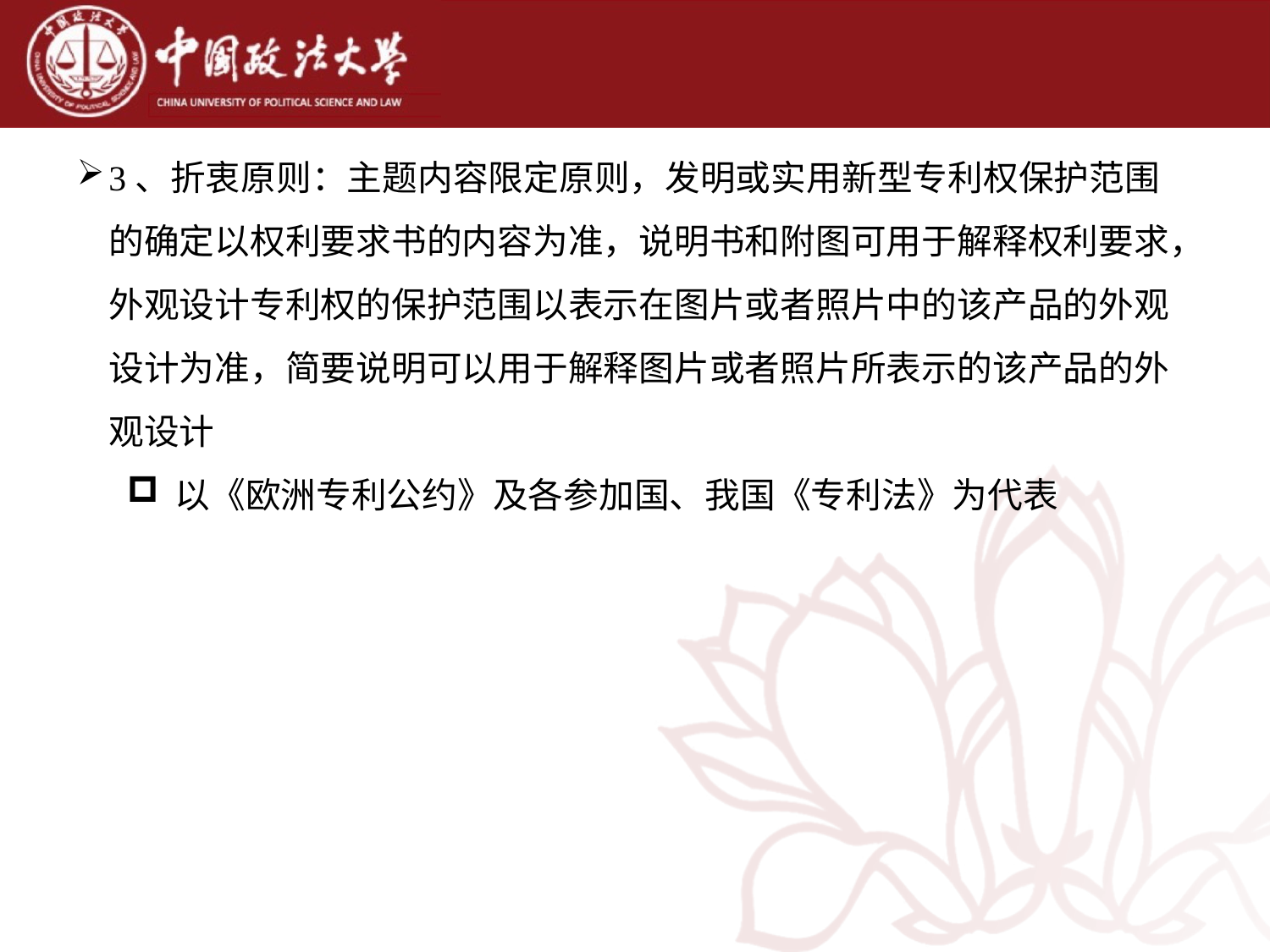

3、折衷原则：主题内容限定原则，发明或实用新型专利权保护范围的确定以权利要求书的内容为准，说明书和附图可用于解释权利要求，外观设计专利权的保护范围以表示在图片或者照片中的该产品的外观设计为准，简要说明可以用于解释图片或者照片所表示的该产品的外观设计
以《欧洲专利公约》及各参加国、我国《专利法》为代表